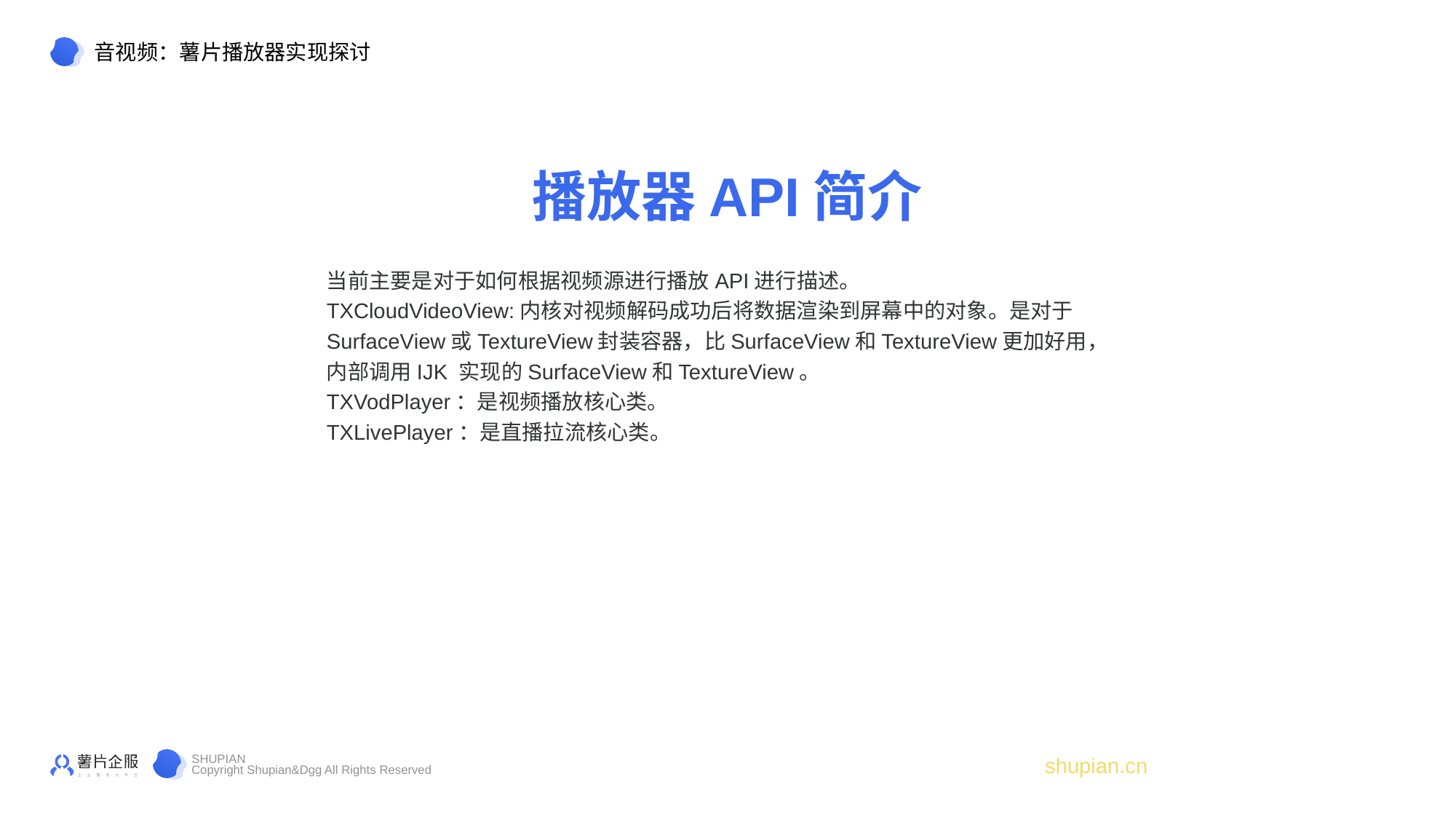

播放器API简介
当前主要是对于如何根据视频源进行播放API进行描述。
TXCloudVideoView:内核对视频解码成功后将数据渲染到屏幕中的对象。是对于SurfaceView或TextureView封装容器，比SurfaceView和TextureView更加好用，内部调用IJK 实现的SurfaceView和TextureView。
TXVodPlayer：是视频播放核心类。
TXLivePlayer：是直播拉流核心类。